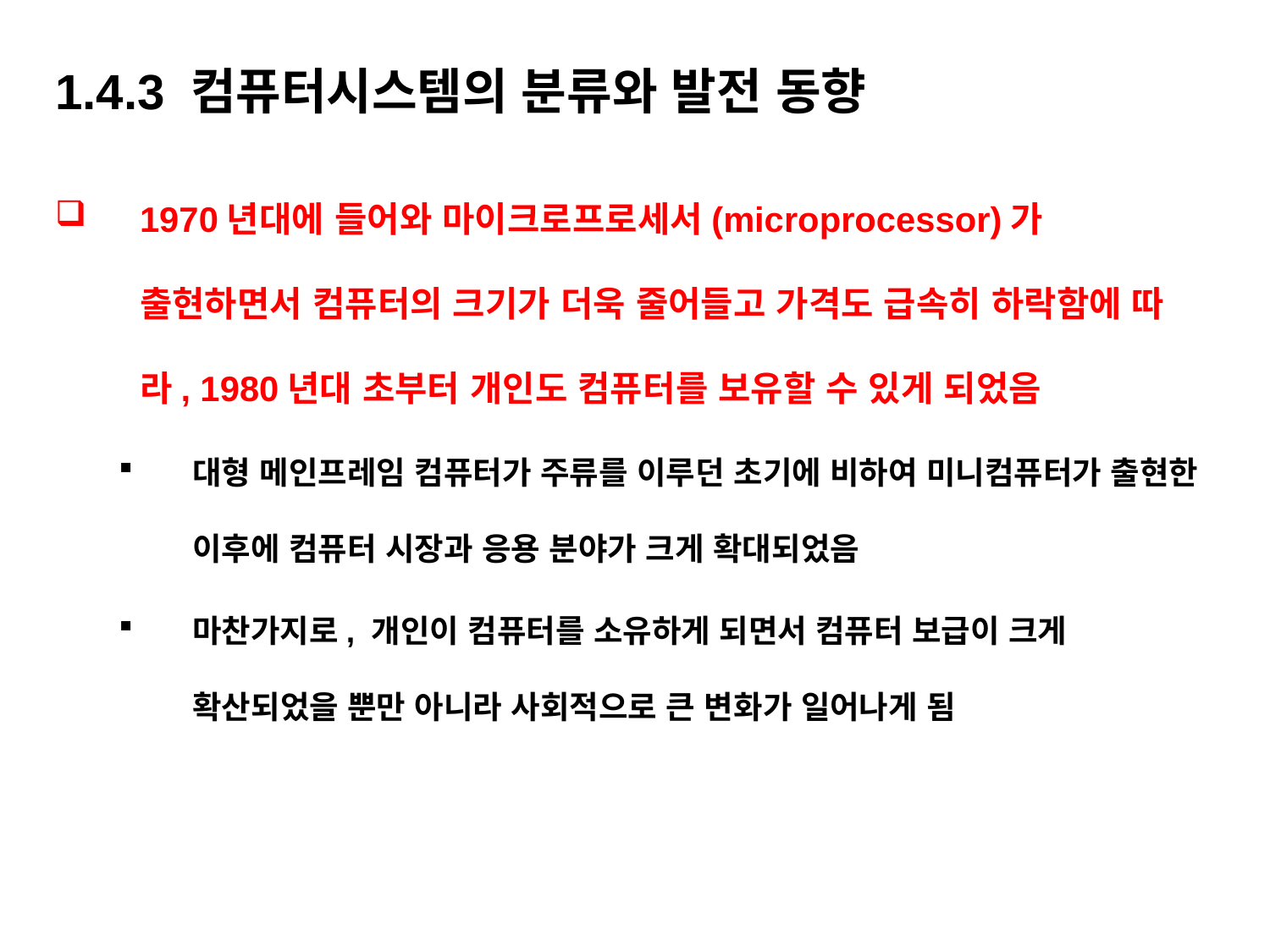

# 1.4.3 컴퓨터시스템의 분류와 발전 동향
1970년대에 들어와 마이크로프로세서(microprocessor)가 출현하면서 컴퓨터의 크기가 더욱 줄어들고 가격도 급속히 하락함에 따라, 1980년대 초부터 개인도 컴퓨터를 보유할 수 있게 되었음
대형 메인프레임 컴퓨터가 주류를 이루던 초기에 비하여 미니컴퓨터가 출현한 이후에 컴퓨터 시장과 응용 분야가 크게 확대되었음
마찬가지로, 개인이 컴퓨터를 소유하게 되면서 컴퓨터 보급이 크게 확산되었을 뿐만 아니라 사회적으로 큰 변화가 일어나게 됨